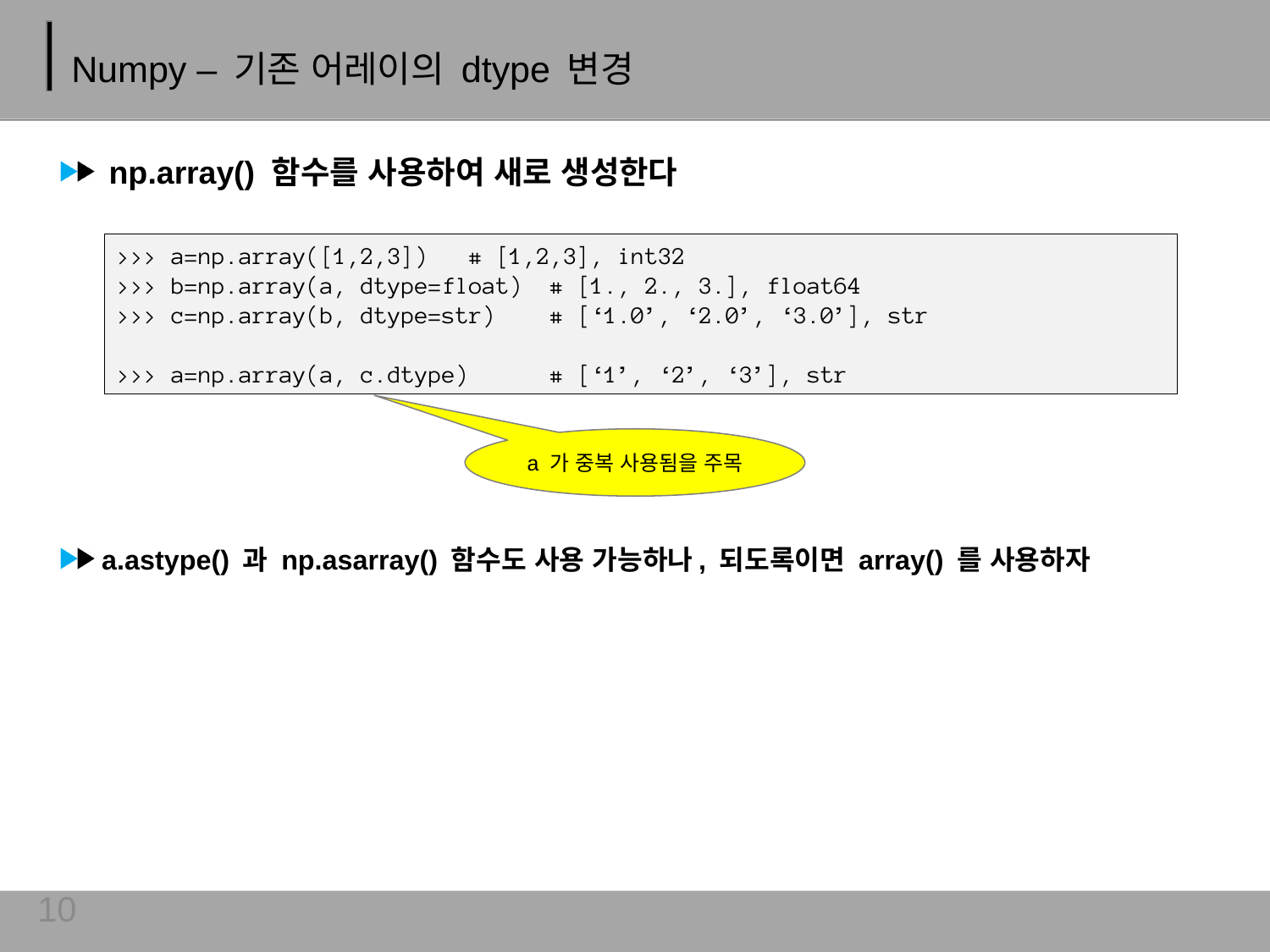

# Numpy – 기존 어레이의 dtype 변경
np.array() 함수를 사용하여 새로 생성한다
>>> a=np.array([1,2,3])   # [1,2,3], int32
>>> b=np.array(a, dtype=float)  # [1., 2., 3.], float64
>>> c=np.array(b, dtype=str)    # [‘1.0’, ‘2.0’, ‘3.0’], str

>>> a=np.array(a, c.dtype)      # [‘1’, ‘2’, ‘3’], str
a 가 중복 사용됨을 주목
a.astype() 과 np.asarray() 함수도 사용 가능하나, 되도록이면 array() 를 사용하자
10